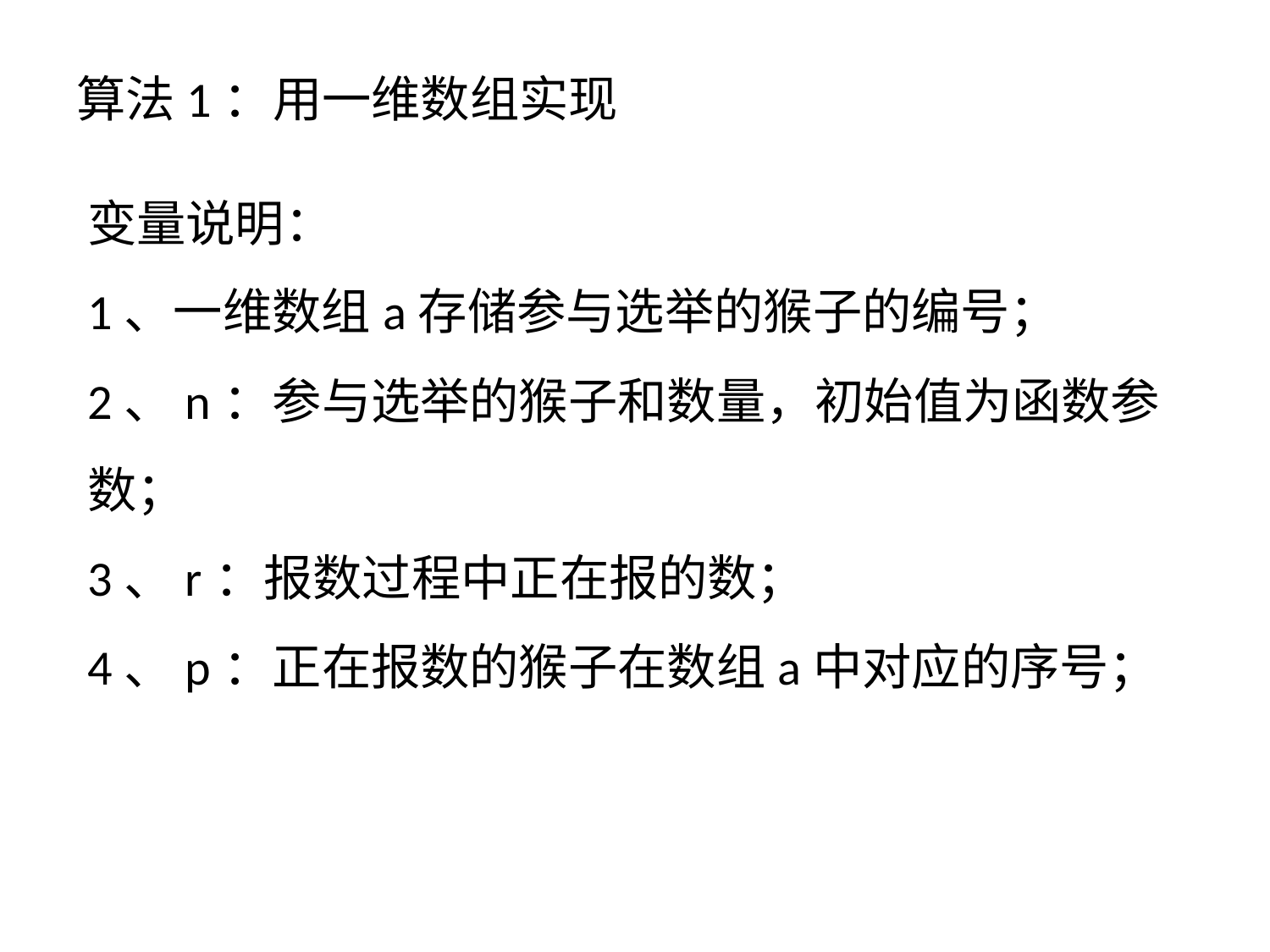

# 算法1：用一维数组实现
变量说明：
1、一维数组a存储参与选举的猴子的编号；
2、n：参与选举的猴子和数量，初始值为函数参数；
3、r：报数过程中正在报的数；
4、p：正在报数的猴子在数组a中对应的序号；